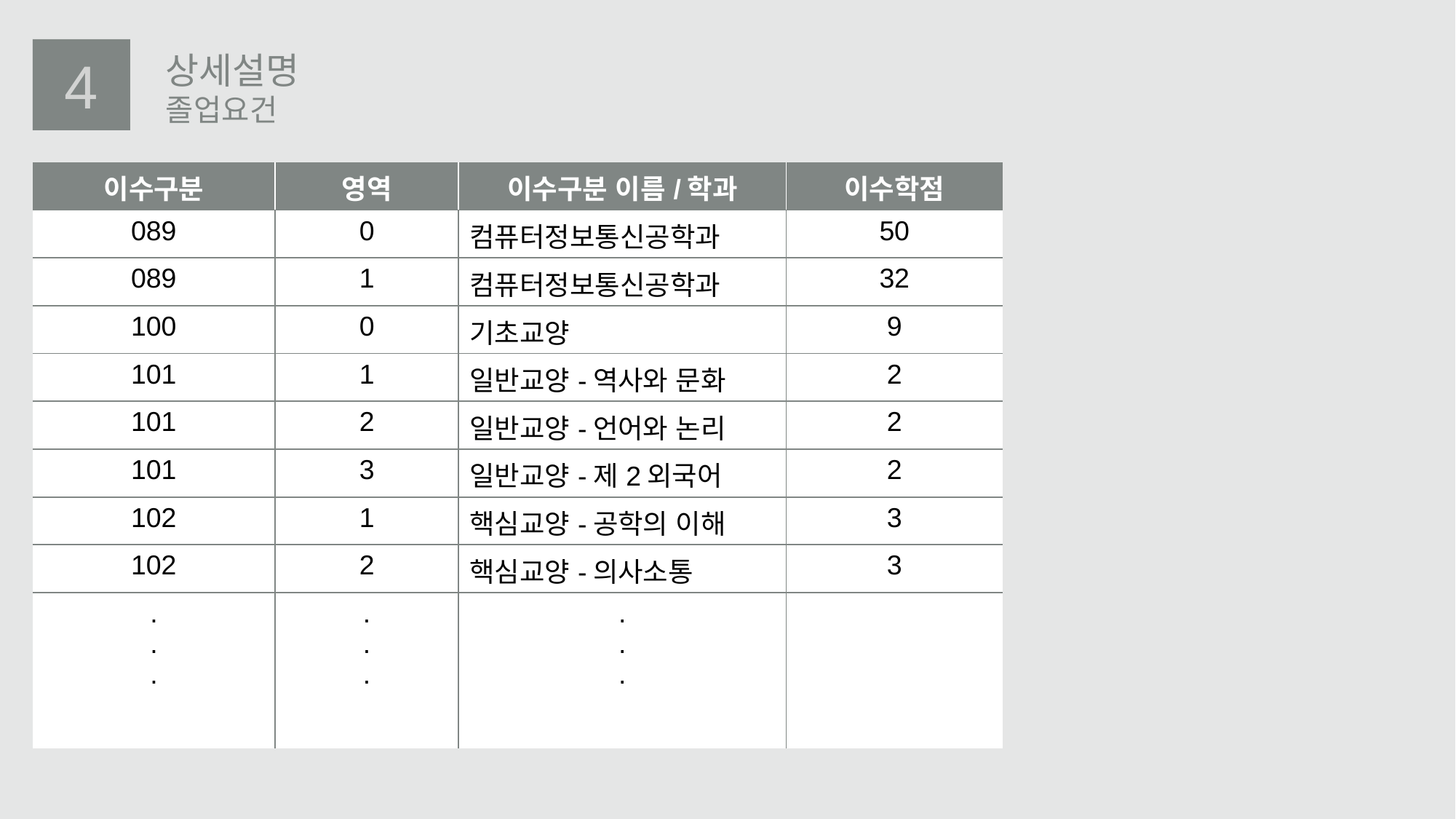

4
상세설명
졸업요건
| 이수구분 | 영역 | 이수구분 이름/학과 | 이수학점 |
| --- | --- | --- | --- |
| 089 | 0 | 컴퓨터정보통신공학과 | 50 |
| 089 | 1 | 컴퓨터정보통신공학과 | 32 |
| 100 | 0 | 기초교양 | 9 |
| 101 | 1 | 일반교양-역사와 문화 | 2 |
| 101 | 2 | 일반교양-언어와 논리 | 2 |
| 101 | 3 | 일반교양-제2외국어 | 2 |
| 102 | 1 | 핵심교양-공학의 이해 | 3 |
| 102 | 2 | 핵심교양-의사소통 | 3 |
| . . . | . . . | . . . |  |